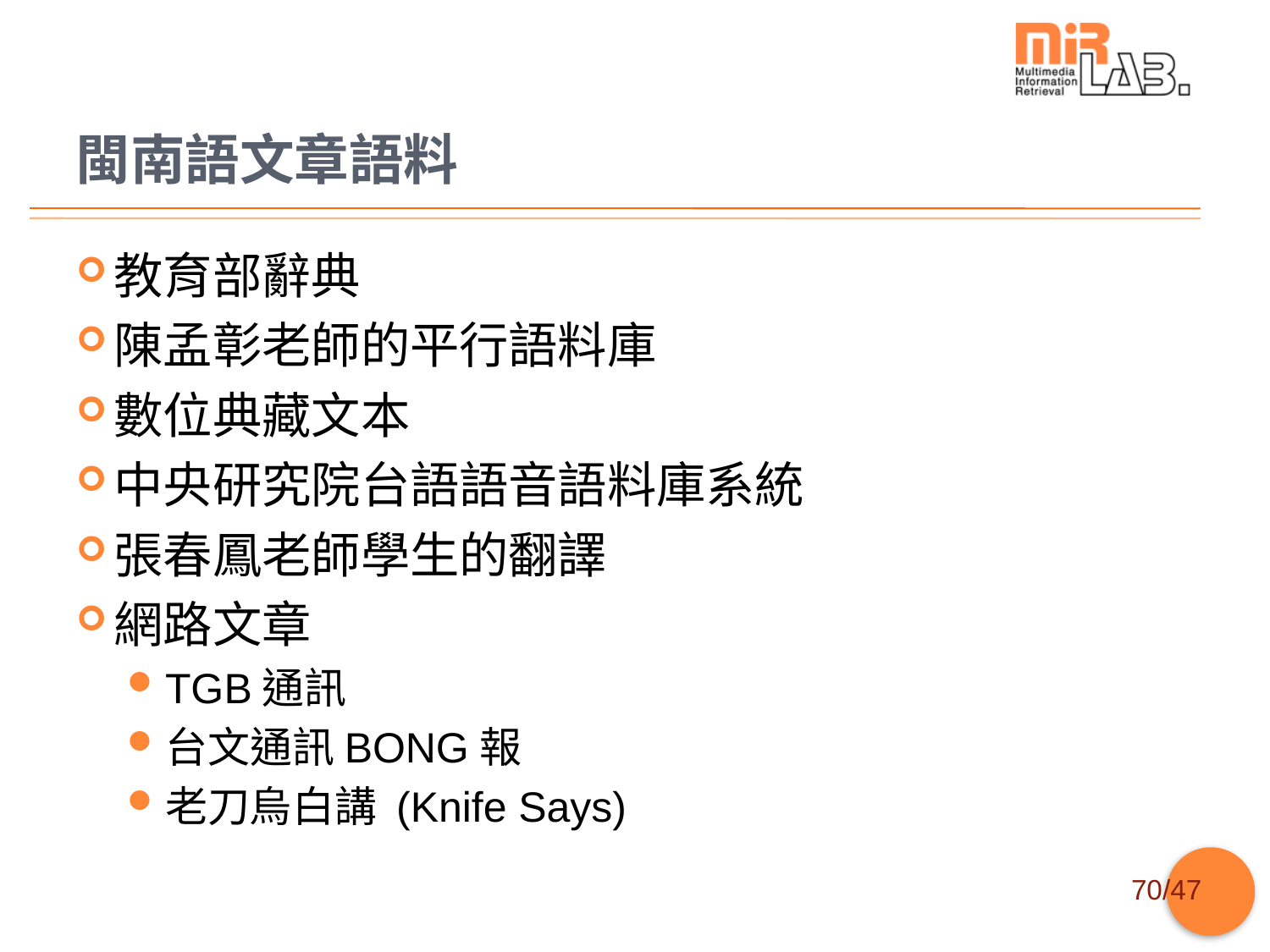

# 閩南語文章語料
教育部辭典
陳孟彰老師的平行語料庫
數位典藏文本
中央研究院台語語音語料庫系統
張春鳳老師學生的翻譯
網路文章
TGB通訊
台文通訊BONG報
老刀烏白講 (Knife Says)